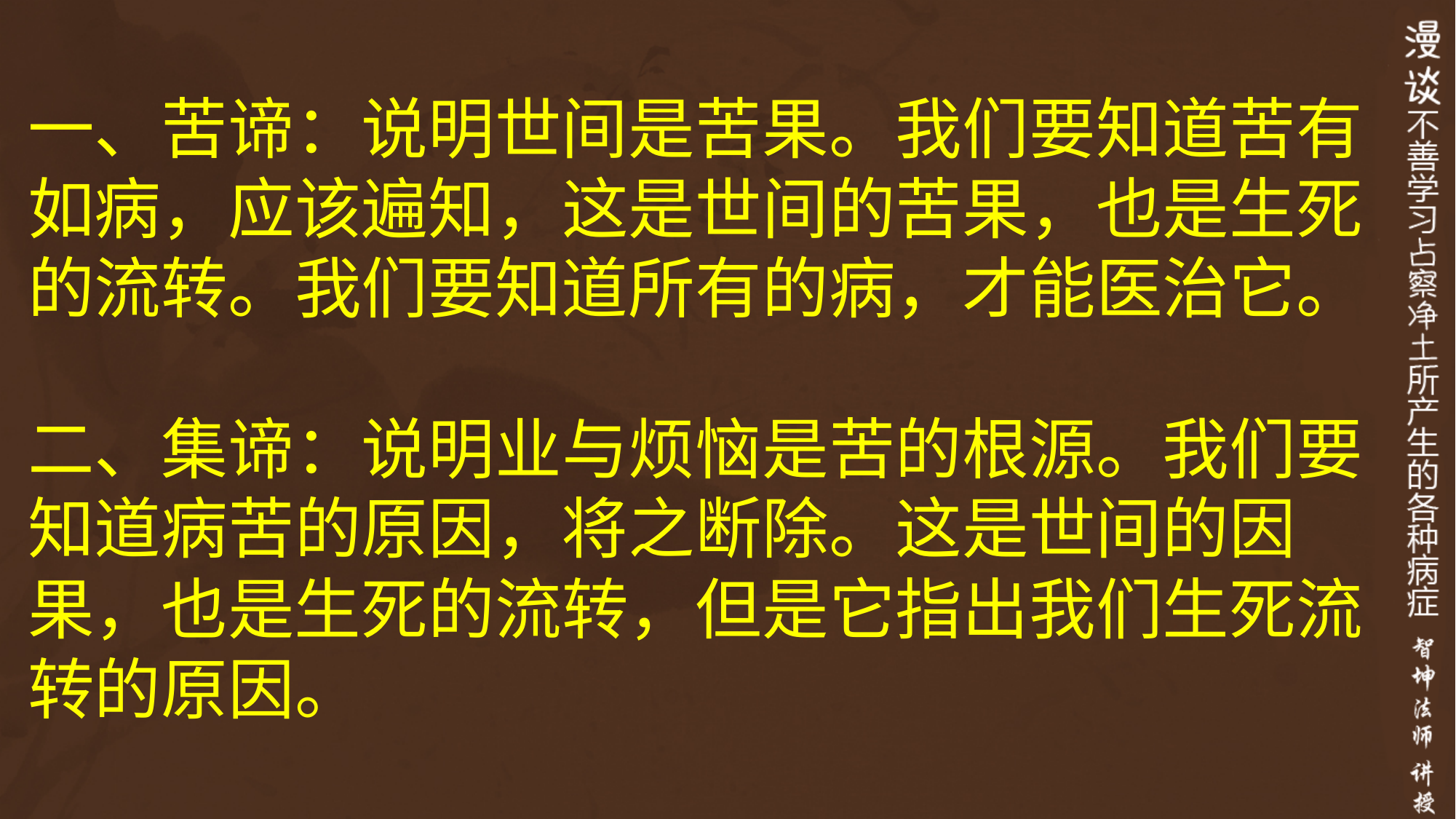

一、苦谛：说明世间是苦果。我们要知道苦有如病，应该遍知，这是世间的苦果，也是生死的流转。我们要知道所有的病，才能医治它。

二、集谛：说明业与烦恼是苦的根源。我们要知道病苦的原因，将之断除。这是世间的因果，也是生死的流转，但是它指出我们生死流转的原因。